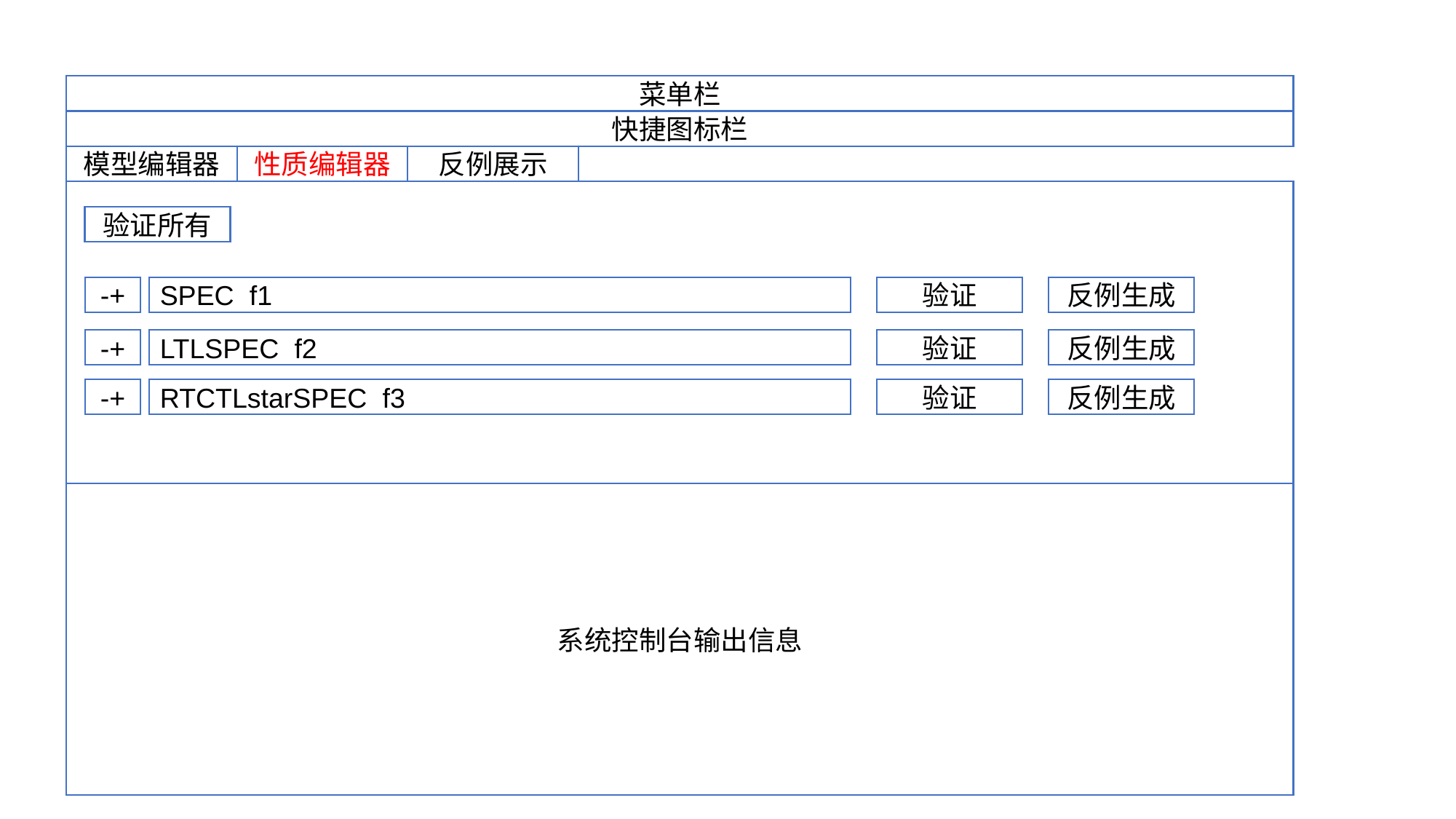

菜单栏
快捷图标栏
性质编辑器
反例展示
模型编辑器

验证所有
-+
验证
反例生成
SPEC  f1
-+
验证
反例生成
LTLSPEC  f2
-+
验证
反例生成
RTCTLstarSPEC  f3
系统控制台输出信息